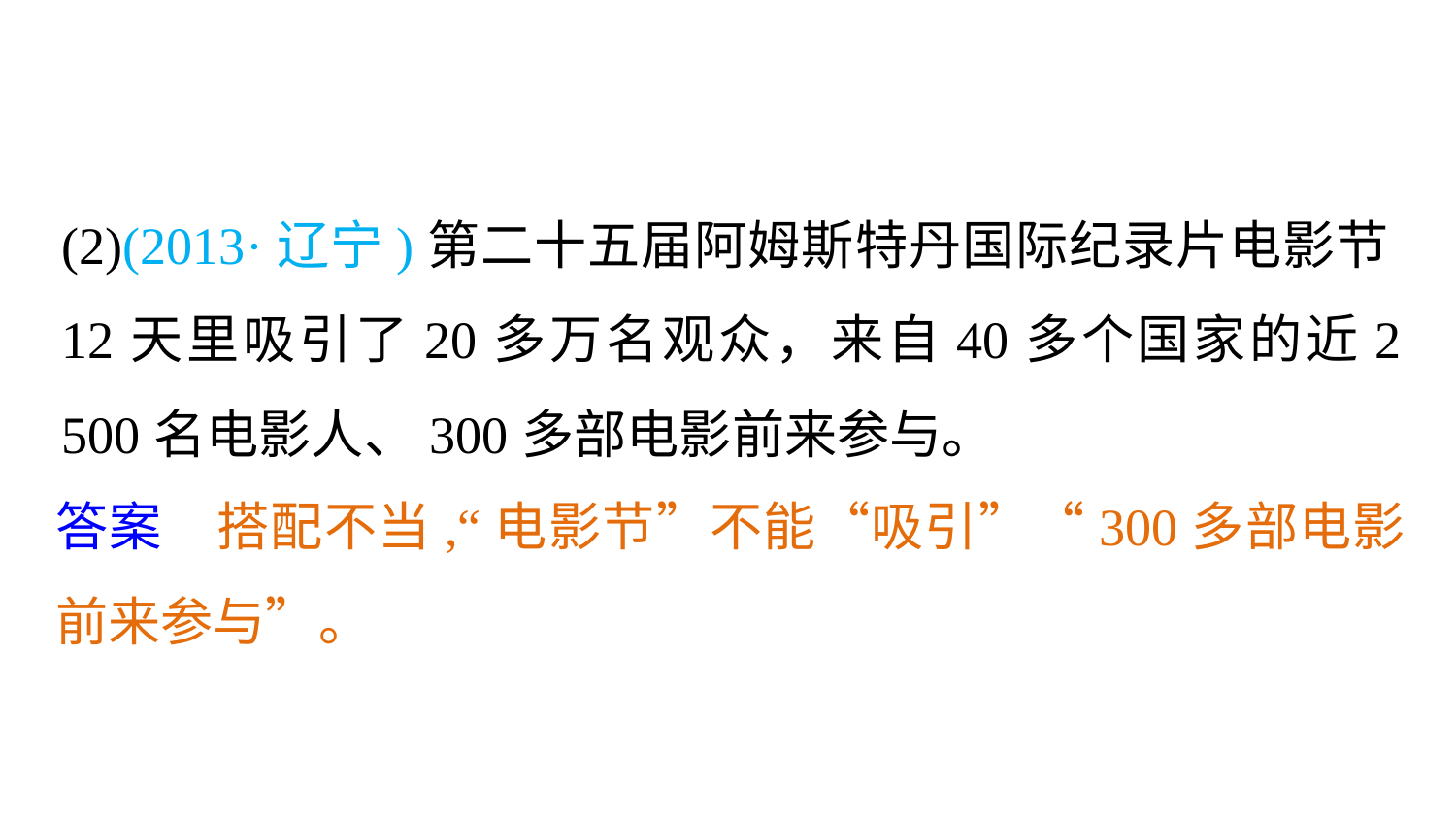

(2)(2013·辽宁)第二十五届阿姆斯特丹国际纪录片电影节12天里吸引了20多万名观众，来自40多个国家的近2 500名电影人、300多部电影前来参与。
答案　搭配不当,“电影节”不能“吸引”“300多部电影前来参与”。